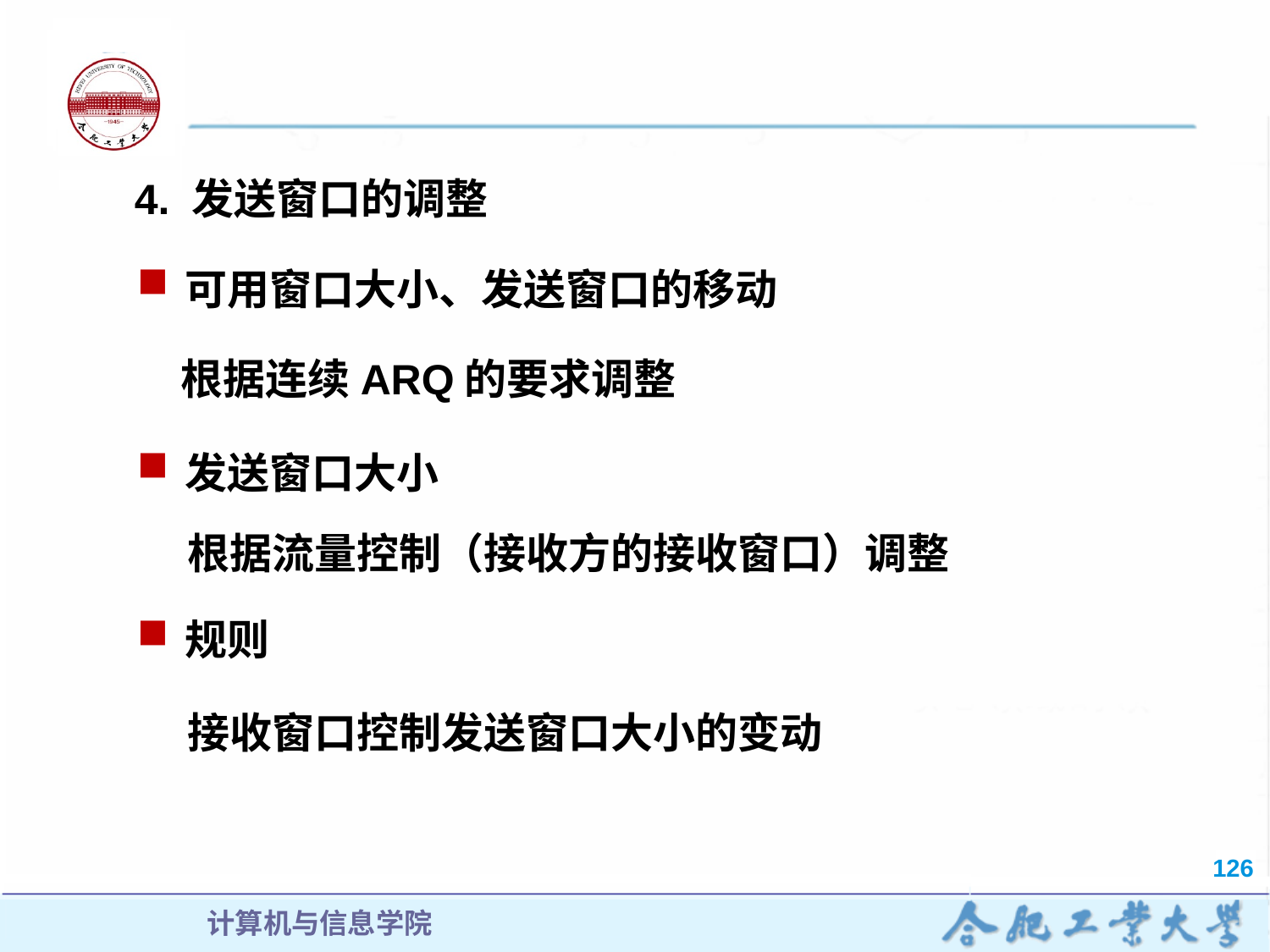

4. 发送窗口的调整
可用窗口大小、发送窗口的移动
根据连续ARQ的要求调整
发送窗口大小
根据流量控制（接收方的接收窗口）调整
规则
接收窗口控制发送窗口大小的变动